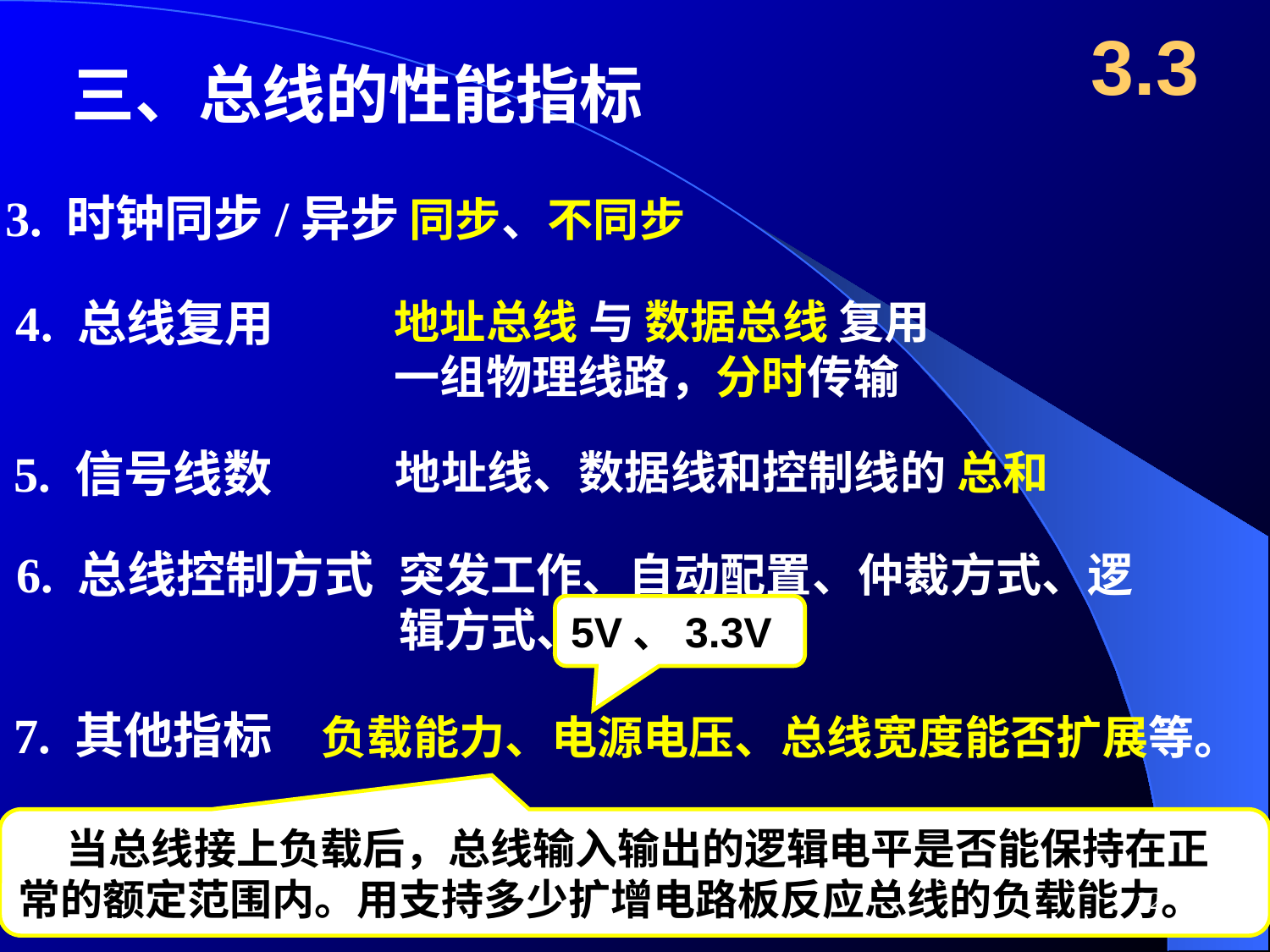

3.3
三、总线的性能指标
3. 时钟同步/异步
4. 总线复用
5. 信号线数
6. 总线控制方式
7. 其他指标
同步、不同步
地址总线 与 数据总线 复用
一组物理线路，分时传输
地址线、数据线和控制线的 总和
突发工作、自动配置、仲裁方式、逻辑方式、计数方式
5V、3.3V
负载能力、电源电压、总线宽度能否扩展等。
    当总线接上负载后，总线输入输出的逻辑电平是否能保持在正常的额定范围内。用支持多少扩增电路板反应总线的负载能力。
22